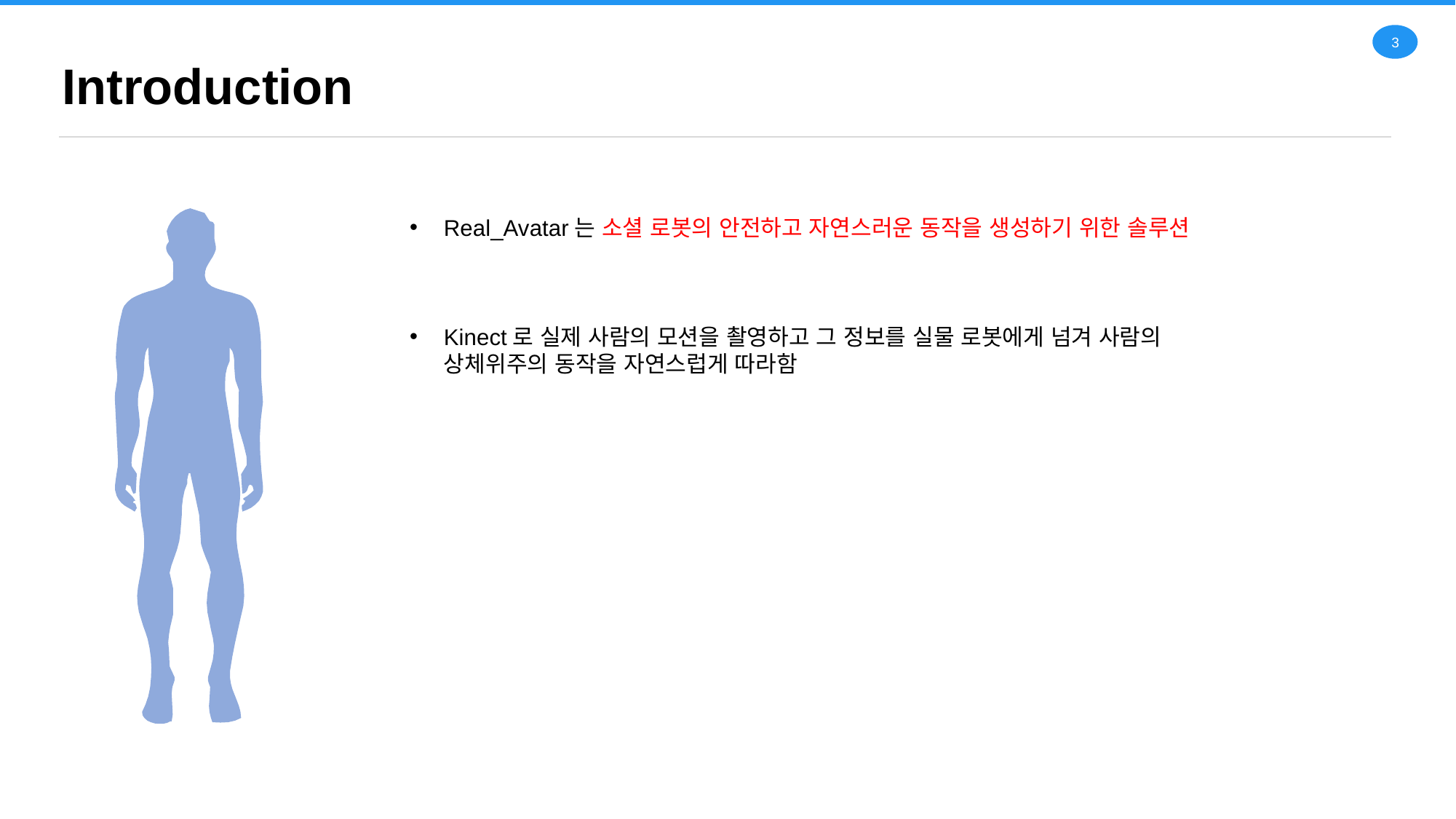

Introduction

Real_Avatar는 소셜 로봇의 안전하고 자연스러운 동작을 생성하기 위한 솔루션

Kinect로 실제 사람의 모션을 촬영하고 그 정보를 실물 로봇에게 넘겨 사람의
상체위주의 동작을 자연스럽게 따라함